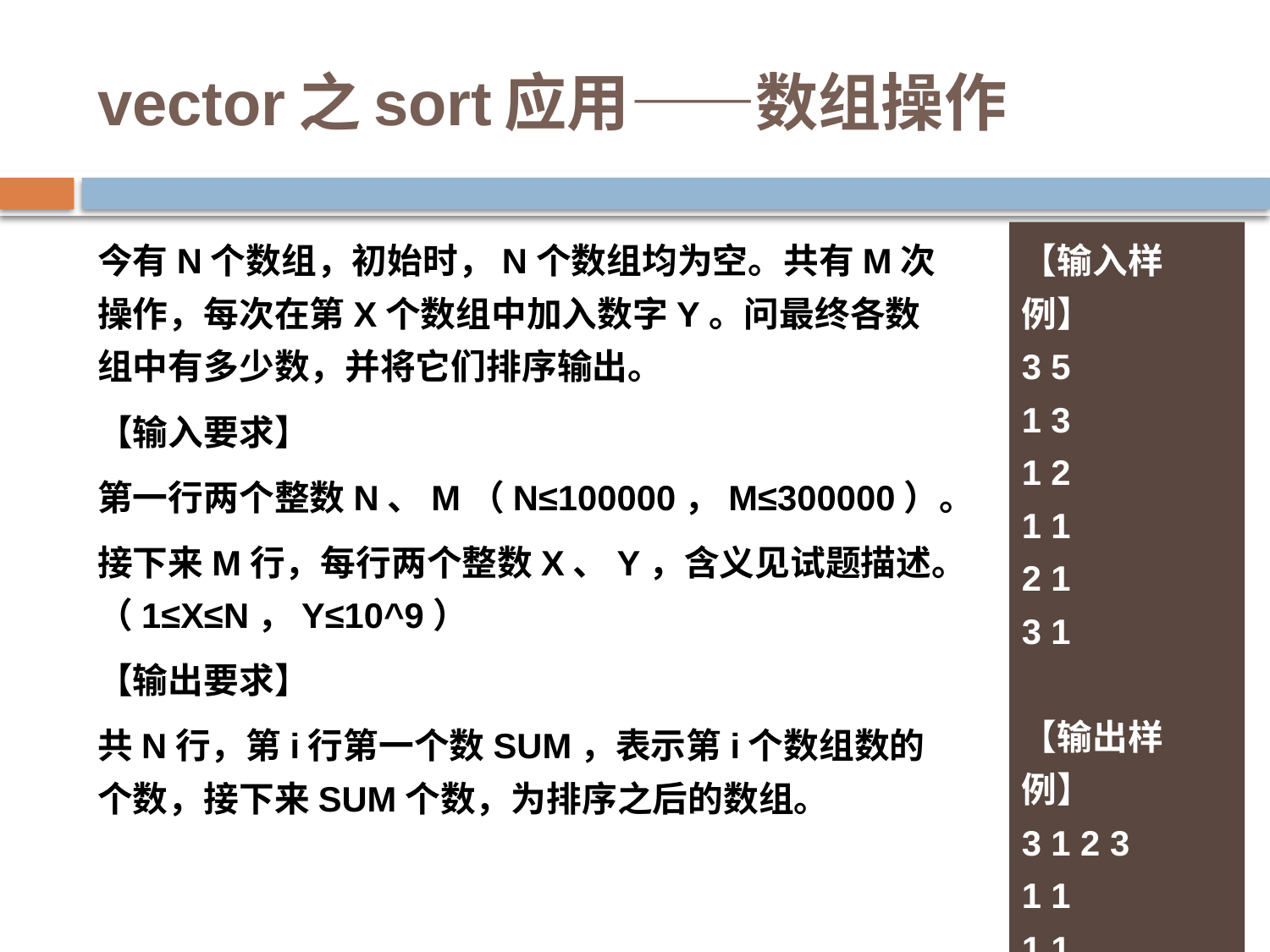

# vector之sort应用——数组操作
今有N个数组，初始时，N个数组均为空。共有M次操作，每次在第X个数组中加入数字Y。问最终各数组中有多少数，并将它们排序输出。
【输入要求】
第一行两个整数N、M（N≤100000，M≤300000）。
接下来M行，每行两个整数X、Y，含义见试题描述。（1≤X≤N，Y≤10^9）
【输出要求】
共N行，第i行第一个数SUM，表示第i个数组数的个数，接下来SUM个数，为排序之后的数组。
【输入样例】
3 5
1 3
1 2
1 1
2 1
3 1

【输出样例】
3 1 2 3
1 1
1 1